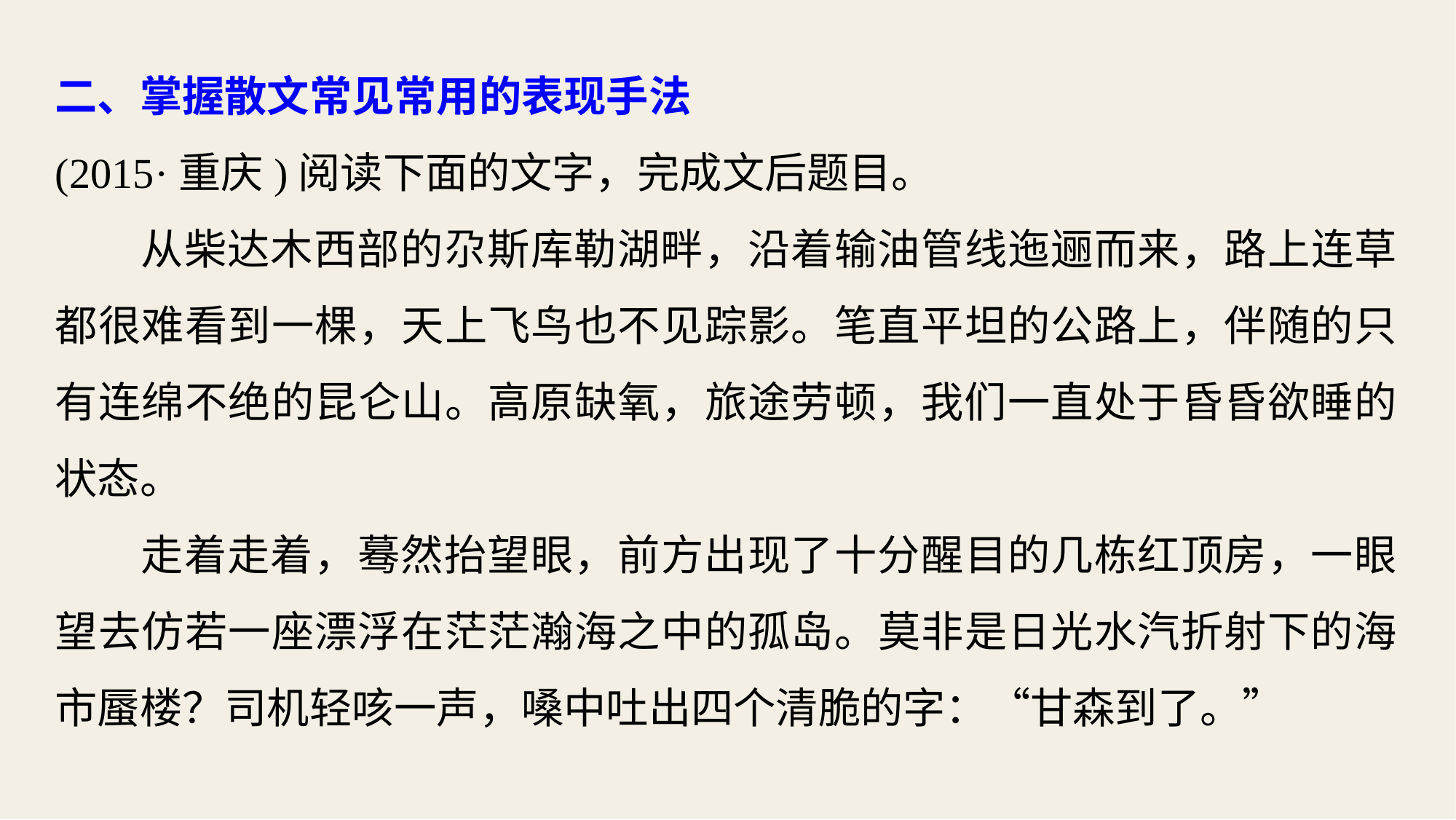

二、掌握散文常见常用的表现手法
(2015·重庆)阅读下面的文字，完成文后题目。
从柴达木西部的尕斯库勒湖畔，沿着输油管线迤逦而来，路上连草都很难看到一棵，天上飞鸟也不见踪影。笔直平坦的公路上，伴随的只有连绵不绝的昆仑山。高原缺氧，旅途劳顿，我们一直处于昏昏欲睡的状态。
走着走着，蓦然抬望眼，前方出现了十分醒目的几栋红顶房，一眼望去仿若一座漂浮在茫茫瀚海之中的孤岛。莫非是日光水汽折射下的海市蜃楼？司机轻咳一声，嗓中吐出四个清脆的字：“甘森到了。”